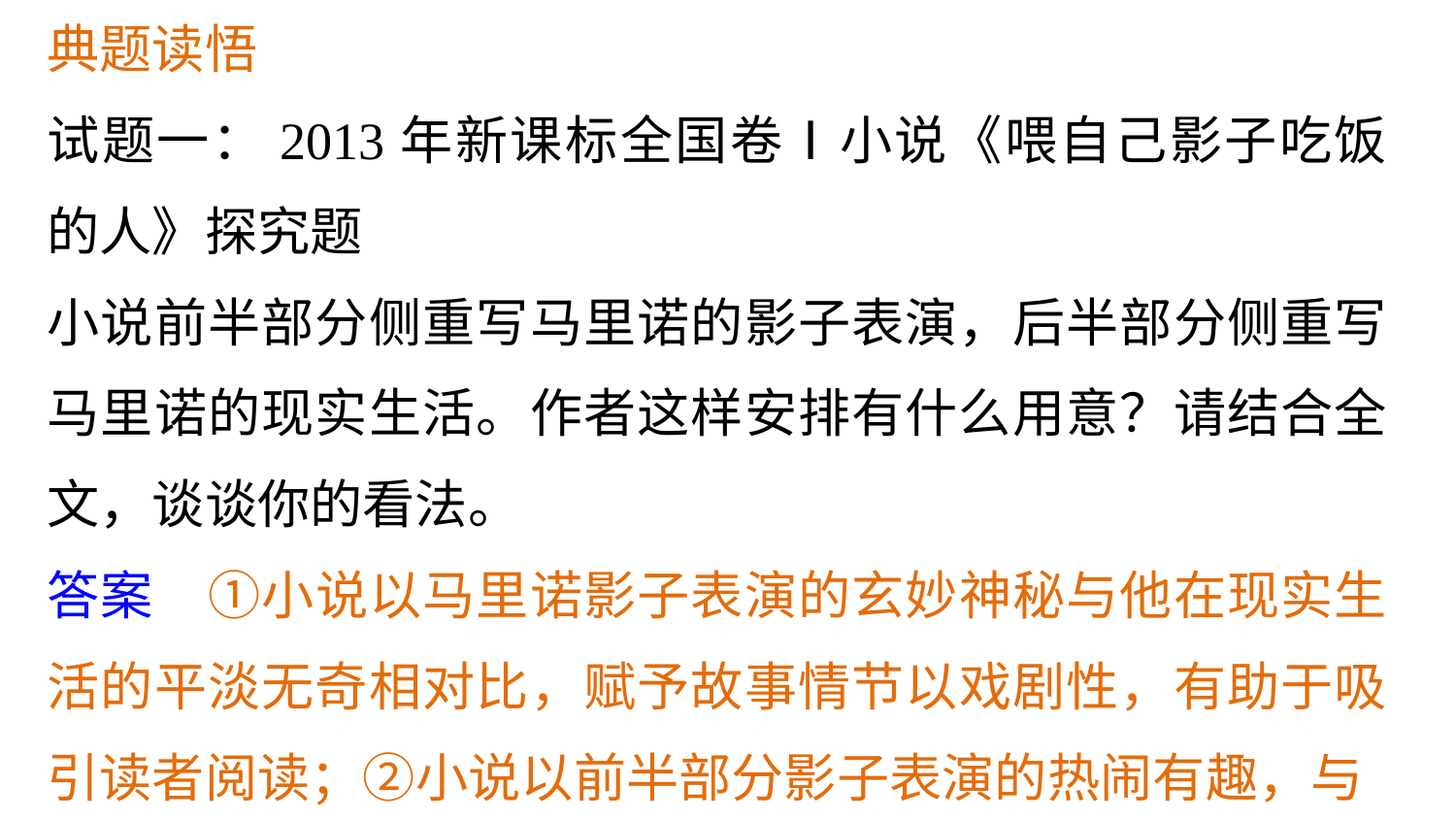

典题读悟
试题一：2013年新课标全国卷Ⅰ小说《喂自己影子吃饭的人》探究题
小说前半部分侧重写马里诺的影子表演，后半部分侧重写马里诺的现实生活。作者这样安排有什么用意？请结合全文，谈谈你的看法。
答案　①小说以马里诺影子表演的玄妙神秘与他在现实生活的平淡无奇相对比，赋予故事情节以戏剧性，有助于吸引读者阅读；②小说以前半部分影子表演的热闹有趣，与